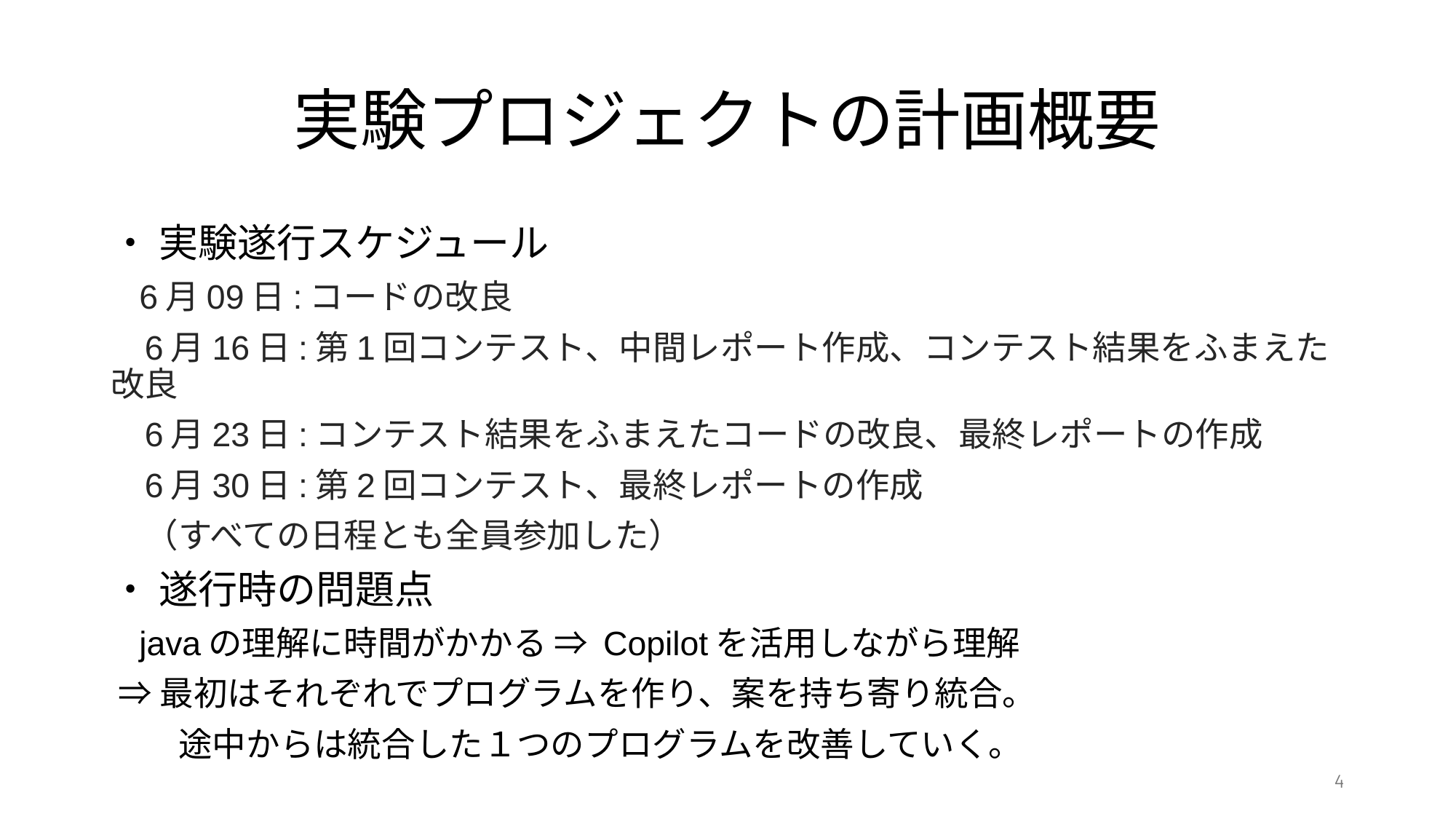

# 実験プロジェクトの計画概要
・ 実験遂行スケジュール
 6月09日:コードの改良
 6月16日:第1回コンテスト、中間レポート作成、コンテスト結果をふまえた改良
 6月23日:コンテスト結果をふまえたコードの改良、最終レポートの作成
 6月30日:第2回コンテスト、最終レポートの作成
　（すべての日程とも全員参加した）
・ 遂行時の問題点
 javaの理解に時間がかかる ⇒ Copilotを活用しながら理解
 ⇒最初はそれぞれでプログラムを作り、案を持ち寄り統合。
　　途中からは統合した１つのプログラムを改善していく。
4